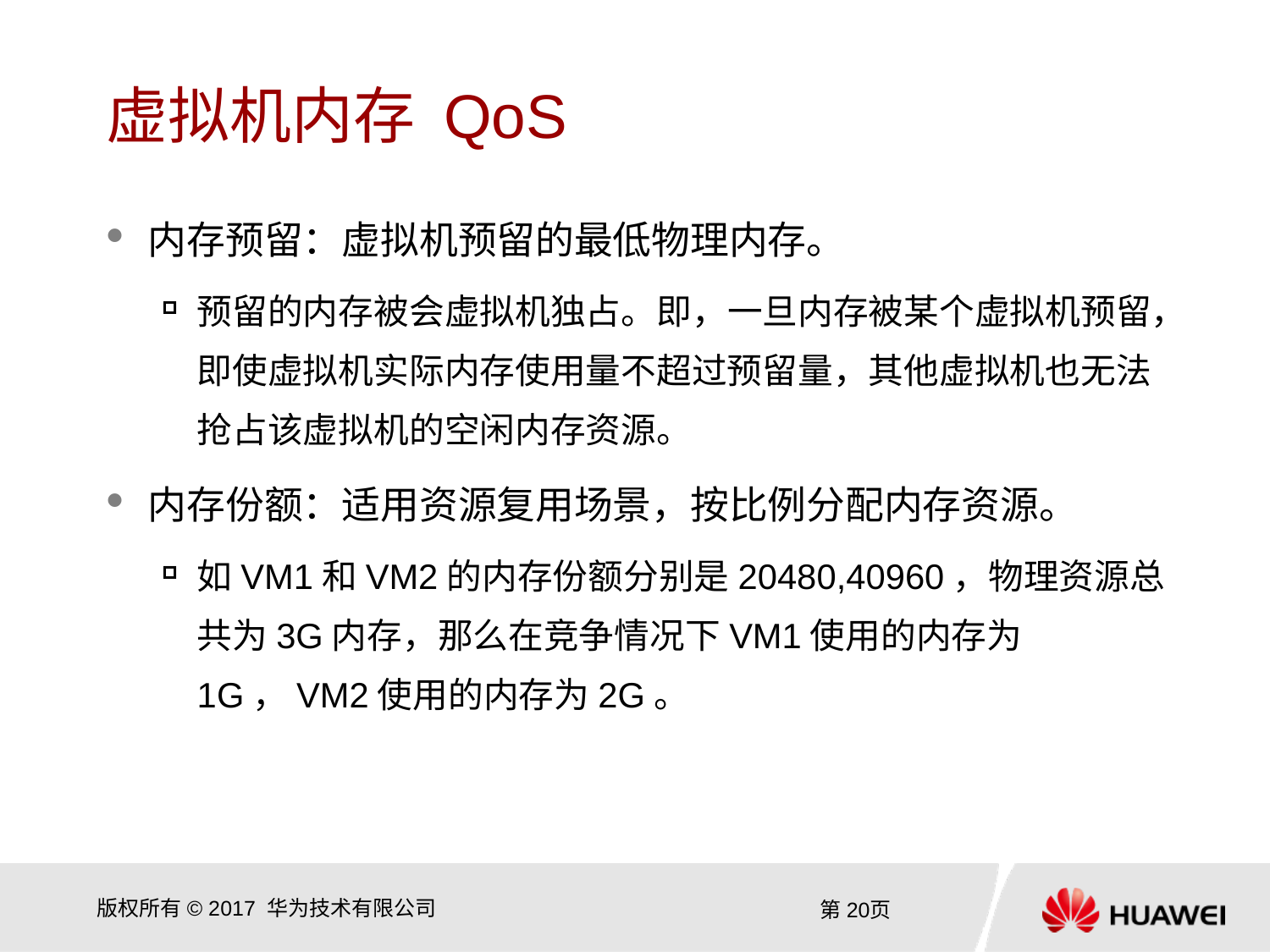

# 虚拟机内存 QoS
内存预留：虚拟机预留的最低物理内存。
预留的内存被会虚拟机独占。即，一旦内存被某个虚拟机预留，即使虚拟机实际内存使用量不超过预留量，其他虚拟机也无法抢占该虚拟机的空闲内存资源。
内存份额：适用资源复用场景，按比例分配内存资源。
如VM1和VM2的内存份额分别是20480,40960，物理资源总共为3G内存，那么在竞争情况下VM1使用的内存为1G，VM2使用的内存为2G。